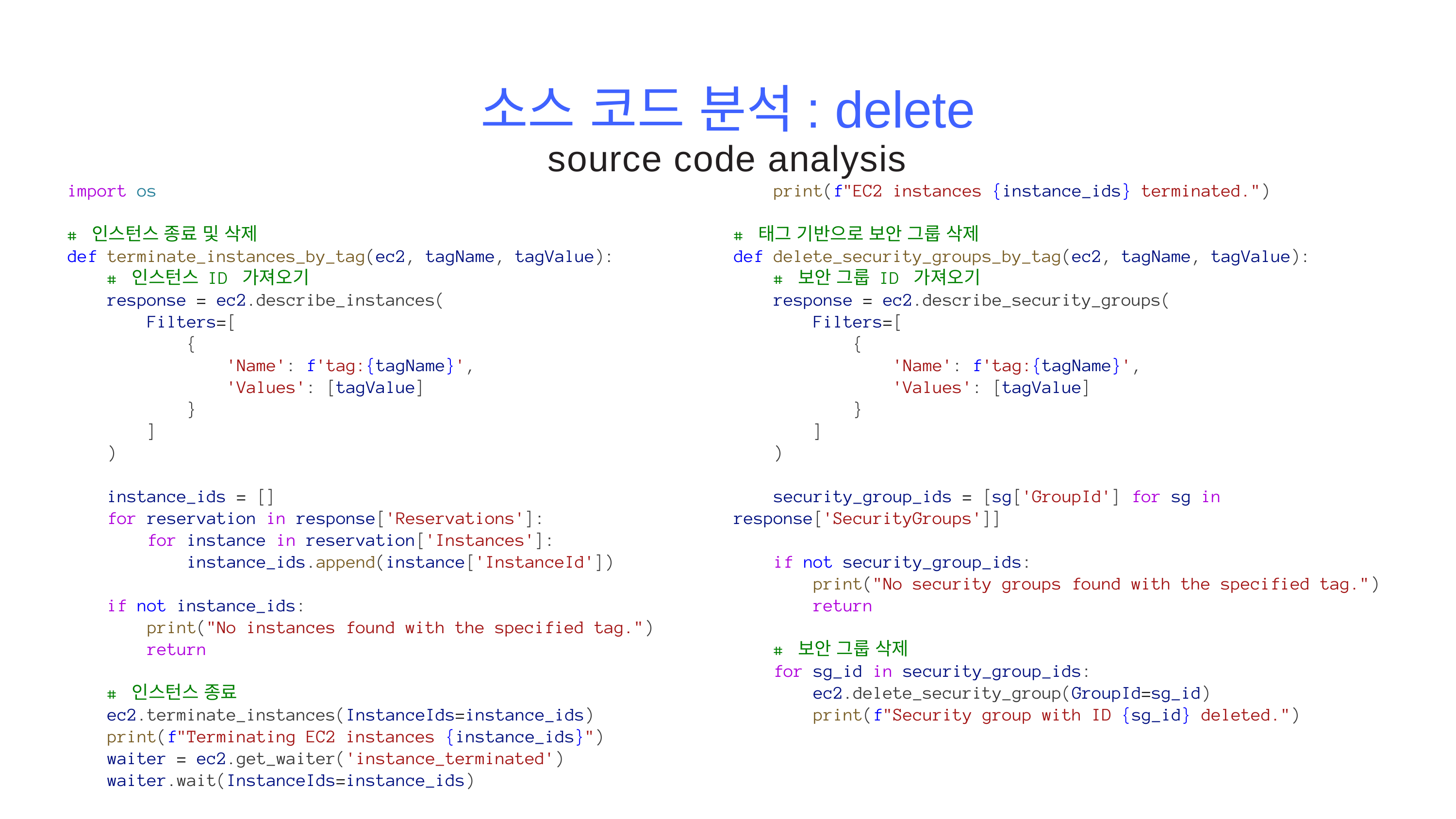

소스 코드 분석: delete
source code analysis
import os
# 인스턴스 종료 및 삭제
def terminate_instances_by_tag(ec2, tagName, tagValue):
    # 인스턴스 ID 가져오기
    response = ec2.describe_instances(
        Filters=[
            {
                'Name': f'tag:{tagName}',
                'Values': [tagValue]
            }
        ]
    )

    instance_ids = []
    for reservation in response['Reservations']:
        for instance in reservation['Instances']:
            instance_ids.append(instance['InstanceId'])

    if not instance_ids:
        print("No instances found with the specified tag.")
        return

    # 인스턴스 종료
    ec2.terminate_instances(InstanceIds=instance_ids)
    print(f"Terminating EC2 instances {instance_ids}")
    waiter = ec2.get_waiter('instance_terminated')
    waiter.wait(InstanceIds=instance_ids)
    print(f"EC2 instances {instance_ids} terminated.")
# 태그 기반으로 보안 그룹 삭제
def delete_security_groups_by_tag(ec2, tagName, tagValue):
    # 보안 그룹 ID 가져오기
    response = ec2.describe_security_groups(
        Filters=[
            {
                'Name': f'tag:{tagName}',
                'Values': [tagValue]
            }
        ]
    )

    security_group_ids = [sg['GroupId'] for sg in response['SecurityGroups']]

    if not security_group_ids:
        print("No security groups found with the specified tag.")
        return

    # 보안 그룹 삭제
    for sg_id in security_group_ids:
        ec2.delete_security_group(GroupId=sg_id)
        print(f"Security group with ID {sg_id} deleted.")